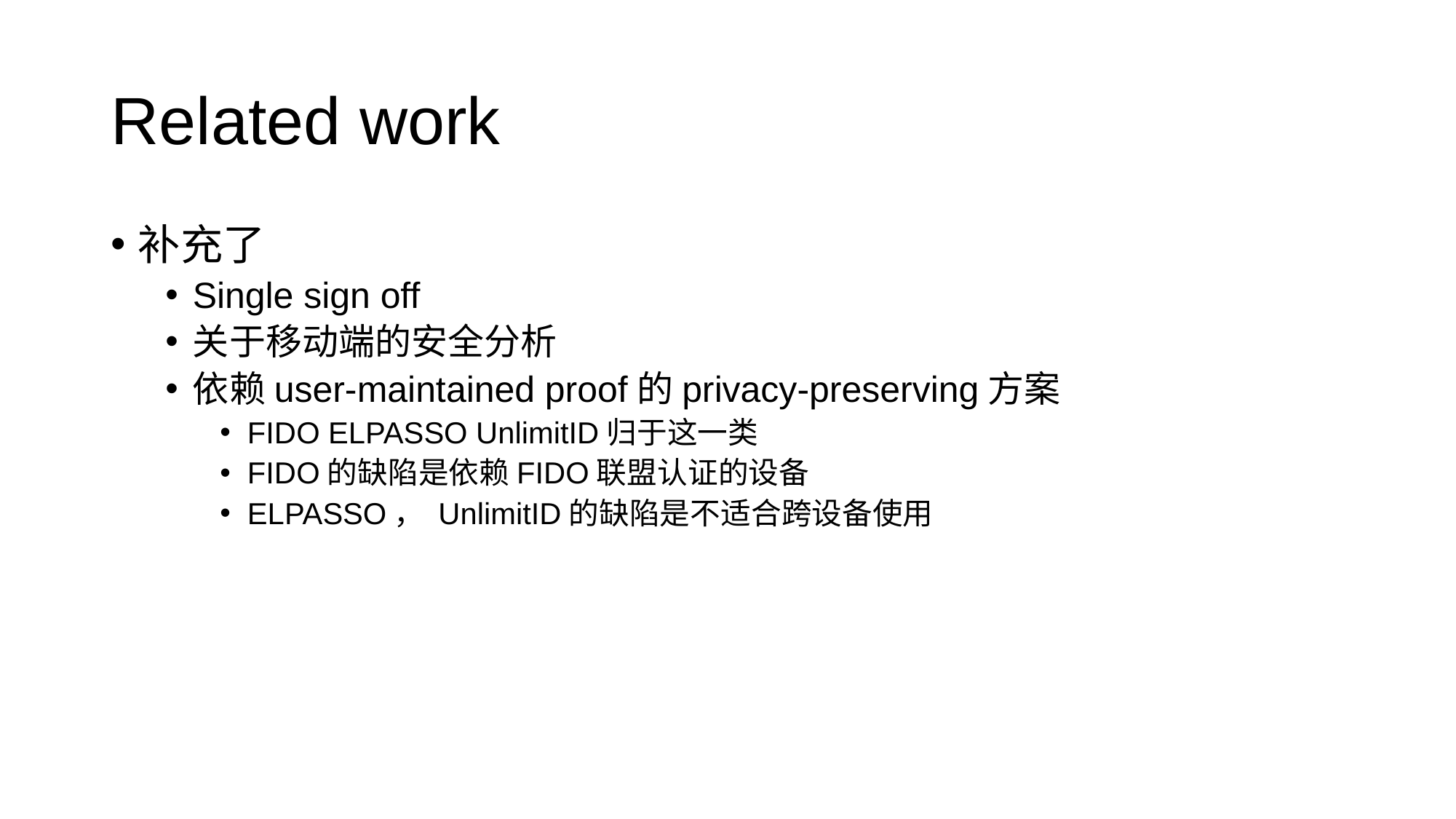

# Related work
补充了
Single sign off
关于移动端的安全分析
依赖user-maintained proof的privacy-preserving方案
FIDO ELPASSO UnlimitID归于这一类
FIDO的缺陷是依赖FIDO联盟认证的设备
ELPASSO， UnlimitID的缺陷是不适合跨设备使用